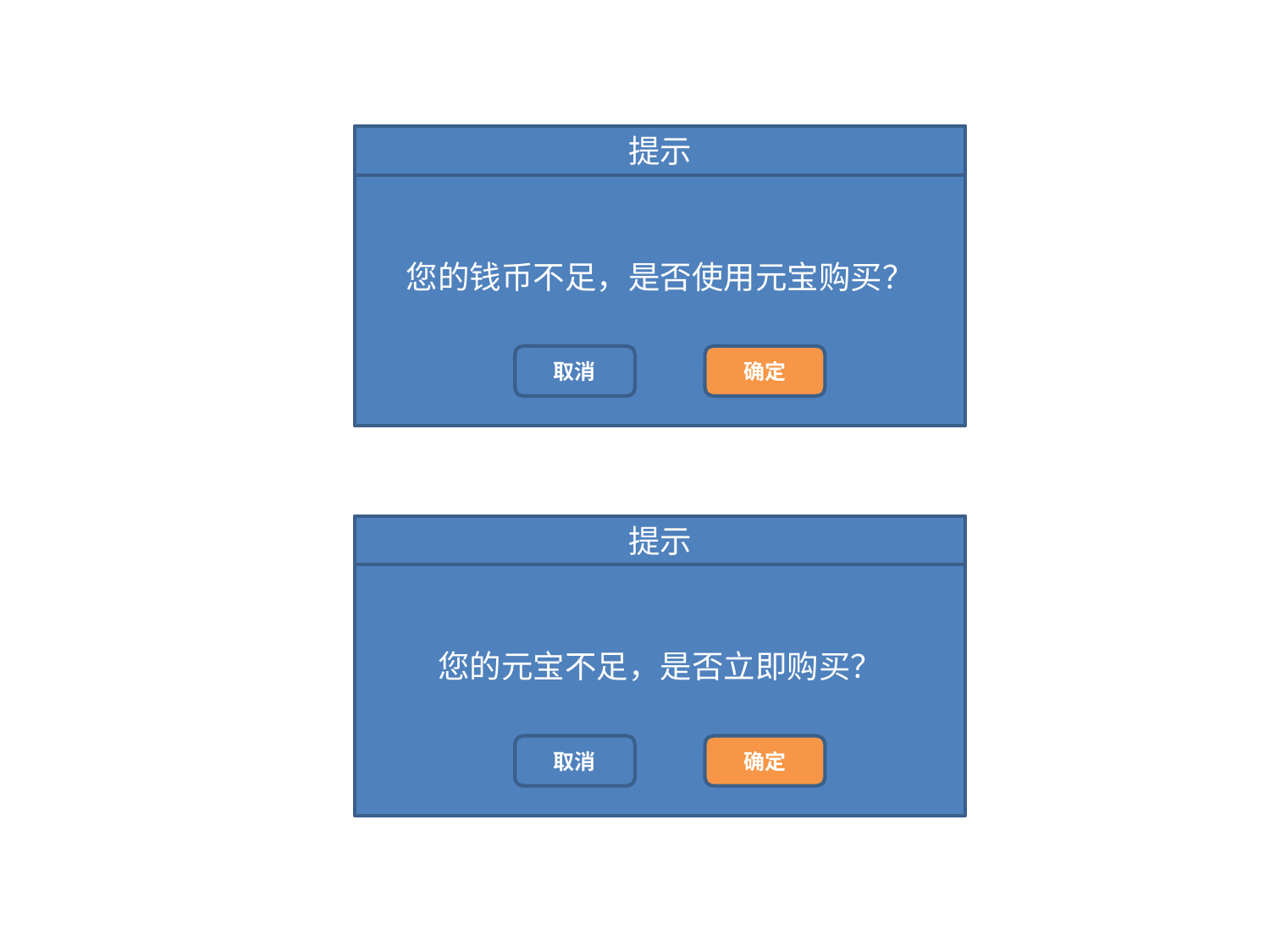

您的钱币不足，是否使用元宝购买？
提示
取消
确定
您的元宝不足，是否立即购买？
提示
取消
确定